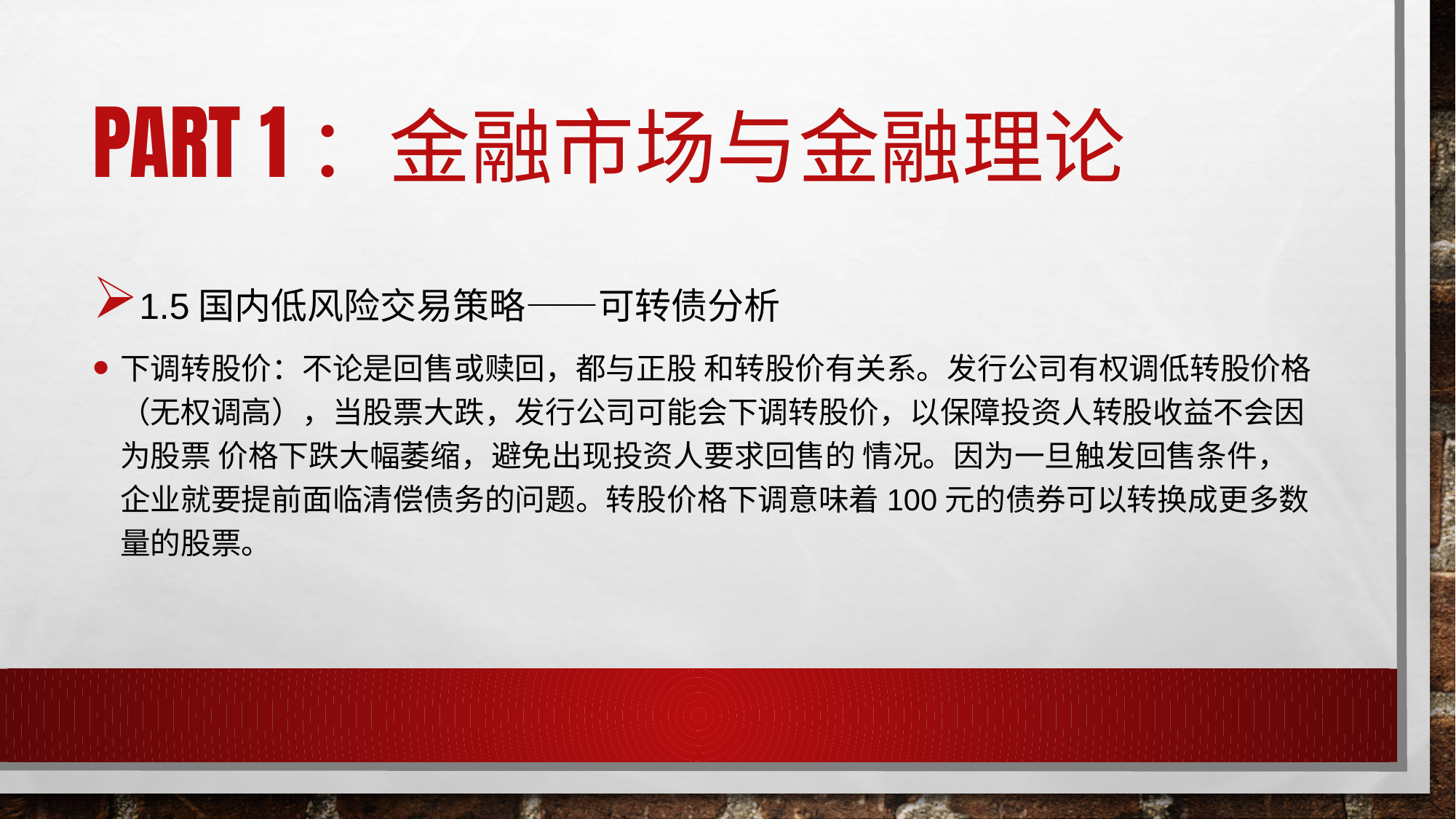

# Part 1：金融市场与金融理论
1.5国内低风险交易策略——可转债分析
下调转股价：不论是回售或赎回，都与正股 和转股价有关系。发行公司有权调低转股价格 （无权调高），当股票大跌，发行公司可能会下调转股价，以保障投资⼈转股收益不会因为股票 价格下跌大幅萎缩，避免出现投资人要求回售的 情况。因为⼀旦触发回售条件，企业就要提前面临清偿债务的问题。转股价格下调意味着100元的债券可以转换成更多数量的股票。